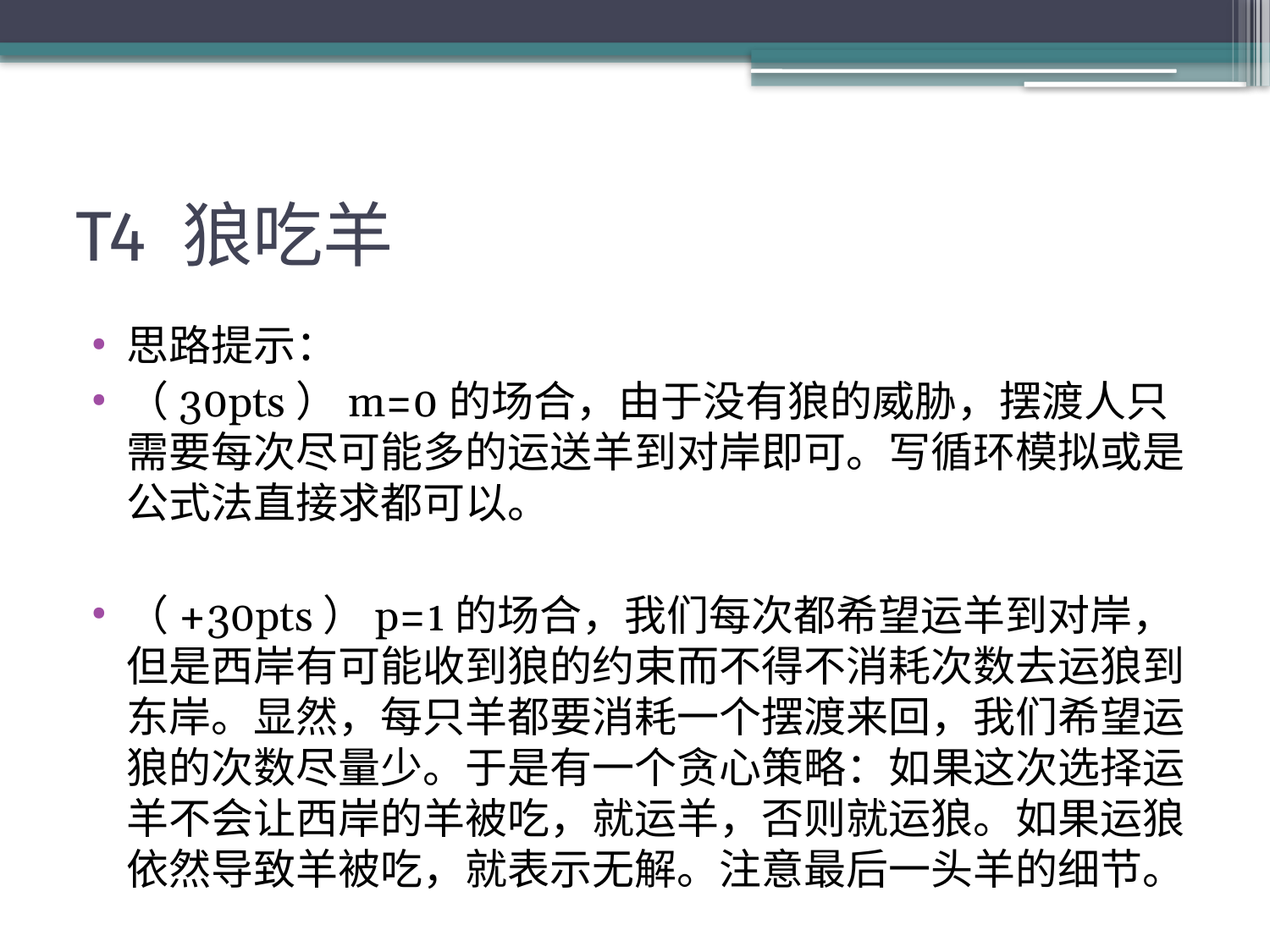

# T4 狼吃羊
思路提示：
（30pts）m=0的场合，由于没有狼的威胁，摆渡人只需要每次尽可能多的运送羊到对岸即可。写循环模拟或是公式法直接求都可以。

（+30pts）p=1的场合，我们每次都希望运羊到对岸，但是西岸有可能收到狼的约束而不得不消耗次数去运狼到东岸。显然，每只羊都要消耗一个摆渡来回，我们希望运狼的次数尽量少。于是有一个贪心策略：如果这次选择运羊不会让西岸的羊被吃，就运羊，否则就运狼。如果运狼依然导致羊被吃，就表示无解。注意最后一头羊的细节。